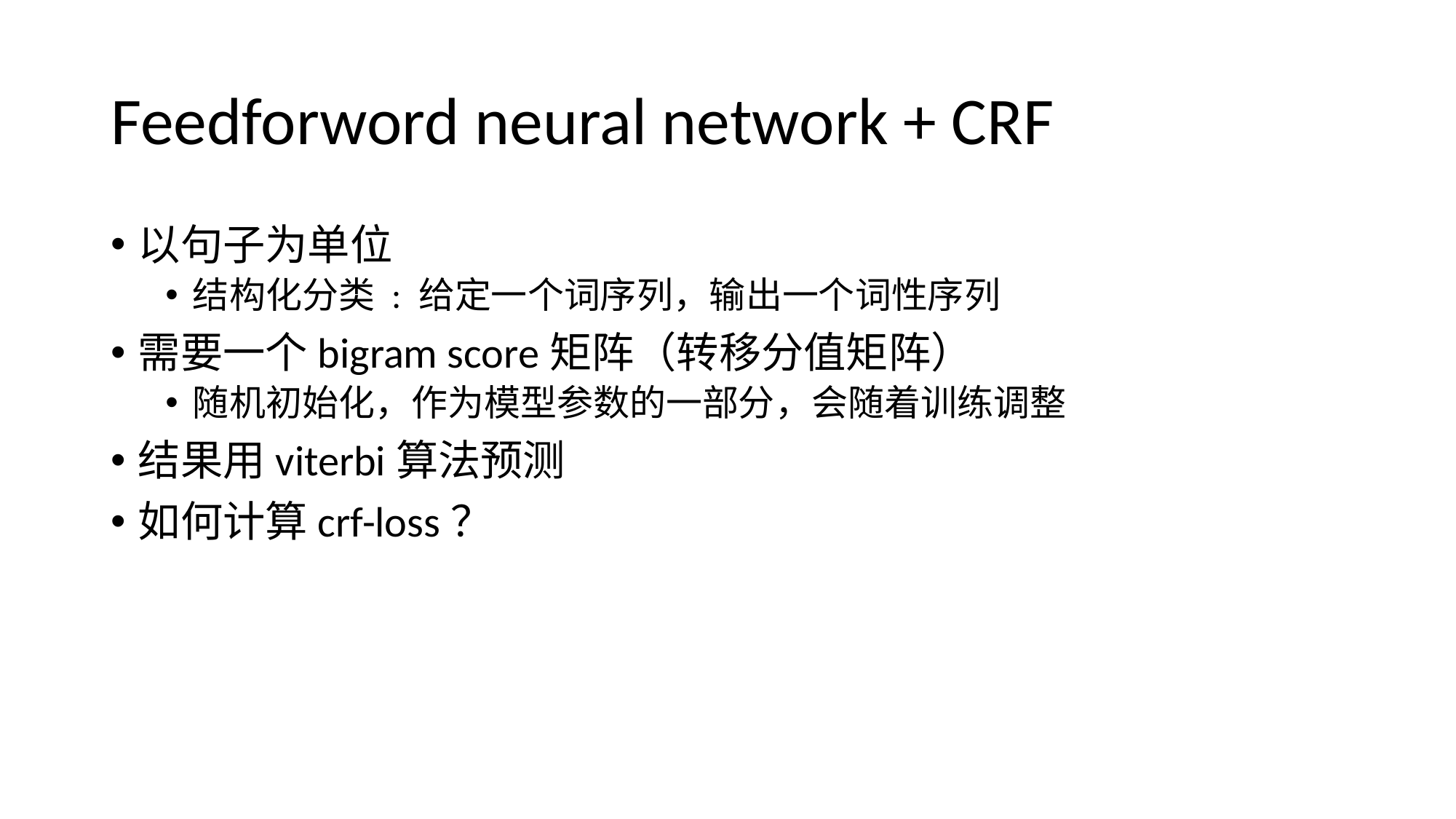

# Feedforword neural network + CRF
以句子为单位
结构化分类 : 给定一个词序列，输出一个词性序列
需要一个bigram score矩阵（转移分值矩阵）
随机初始化，作为模型参数的一部分，会随着训练调整
结果用viterbi算法预测
如何计算crf-loss？